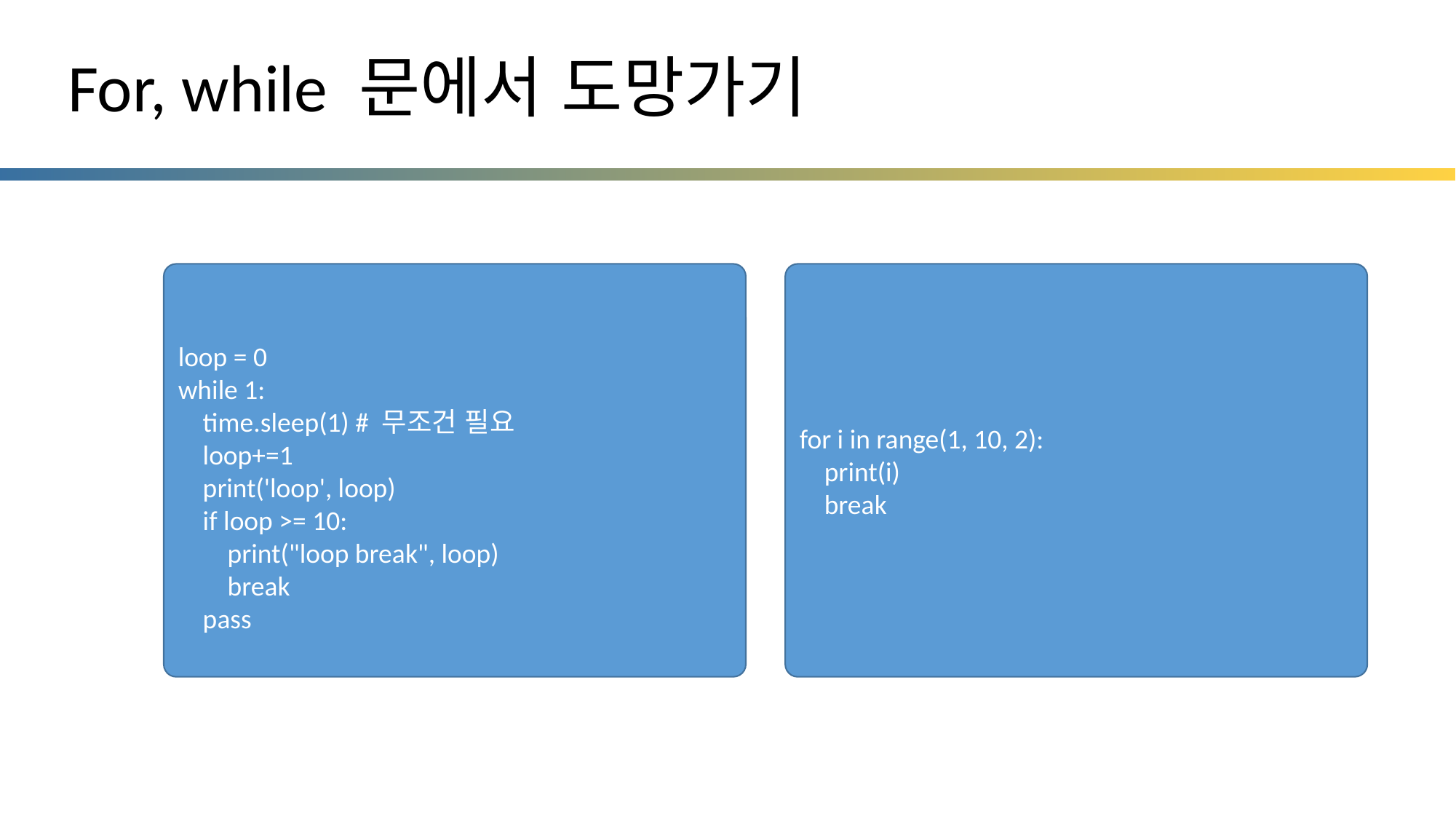

# For, while 문에서 도망가기

loop = 0
while 1:
    time.sleep(1) # 무조건 필요
    loop+=1
    print('loop', loop)
    if loop >= 10:
        print("loop break", loop)
        break
    pass
for i in range(1, 10, 2):
    print(i)
    break